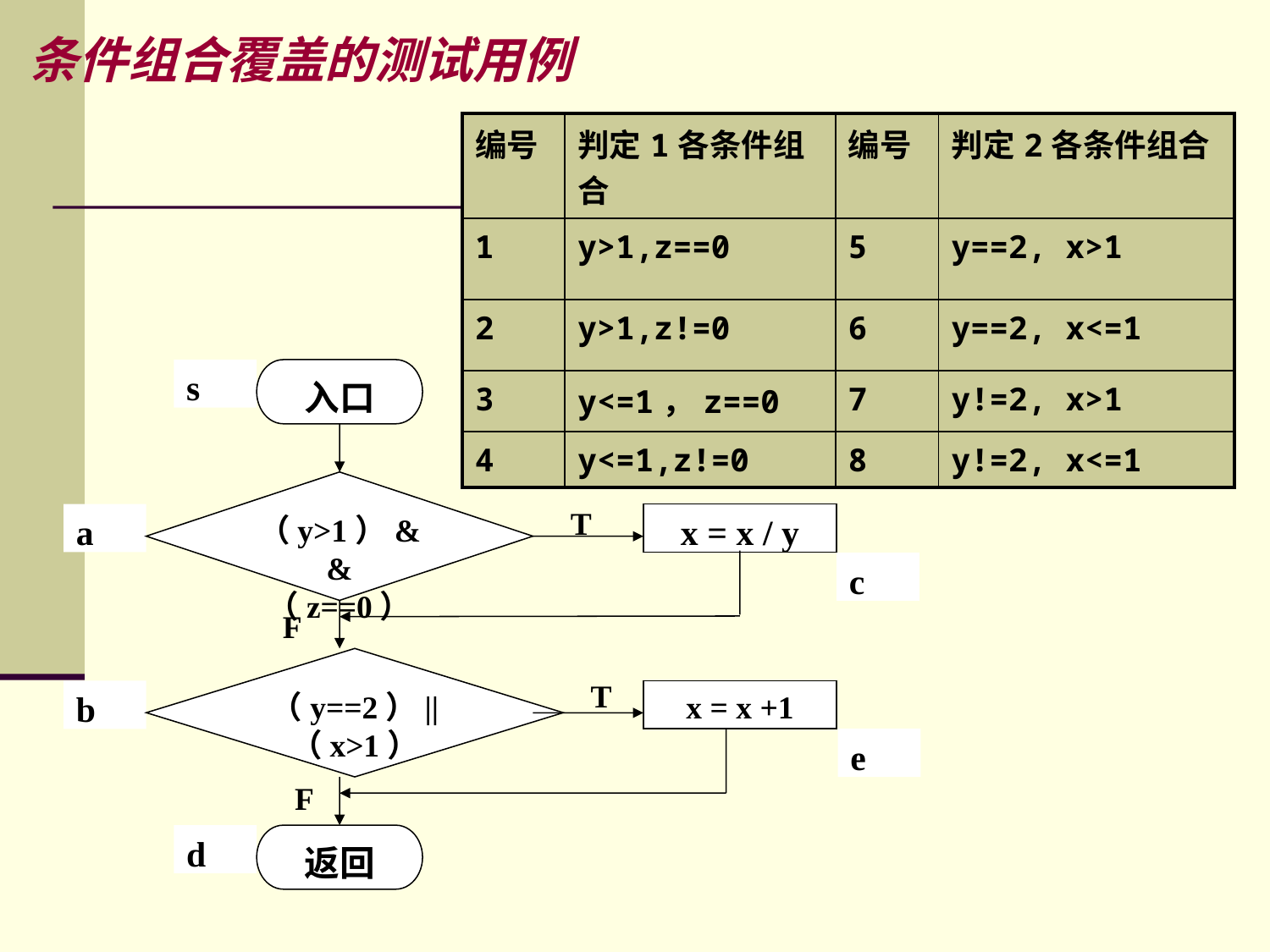

条件组合覆盖的测试用例
| 编号 | 判定1各条件组合 | 编号 | 判定2各条件组合 |
| --- | --- | --- | --- |
| 1 | y>1,z==0 | 5 | y==2, x>1 |
| 2 | y>1,z!=0 | 6 | y==2, x<=1 |
| 3 | y<=1，z==0 | 7 | y!=2, x>1 |
| 4 | y<=1,z!=0 | 8 | y!=2, x<=1 |
s
入口

（y>1）&&
（z==0）
a
x = x / y

c

（y==2）||
（x>1）
b
x = x +1

e

d
返回
T

F
T
F